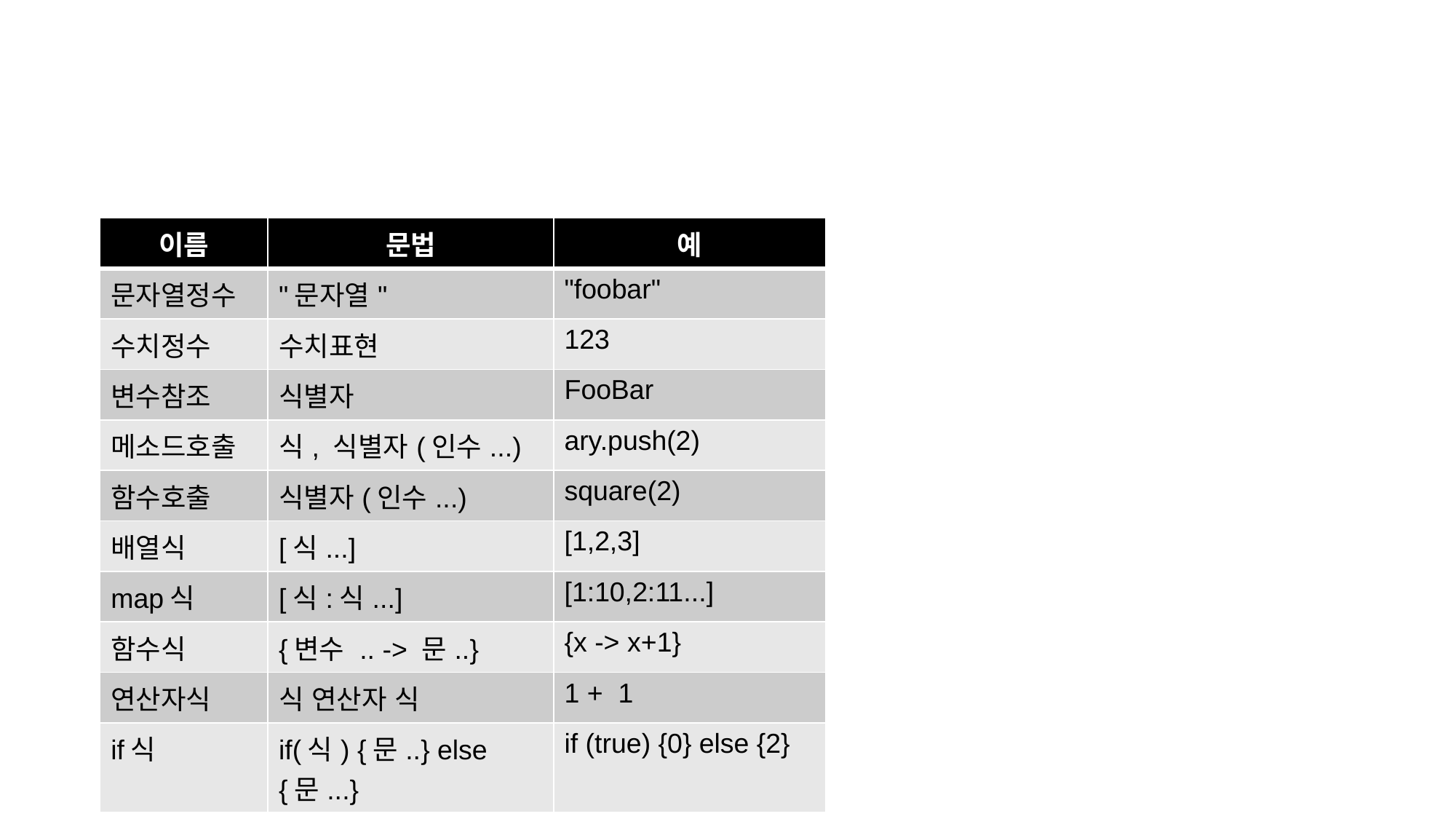

| 이름 | 문법 | 예 |
| --- | --- | --- |
| 문자열정수 | "문자열" | "foobar" |
| 수치정수 | 수치표현 | 123 |
| 변수참조 | 식별자 | FooBar |
| 메소드호출 | 식, 식별자(인수...) | ary.push(2) |
| 함수호출 | 식별자(인수...) | square(2) |
| 배열식 | [식...] | [1,2,3] |
| map식 | [식:식...] | [1:10,2:11...] |
| 함수식 | {변수 .. -> 문..} | {x -> x+1} |
| 연산자식 | 식 연산자 식 | 1 + 1 |
| if식 | if(식) {문..} else {문...} | if (true) {0} else {2} |